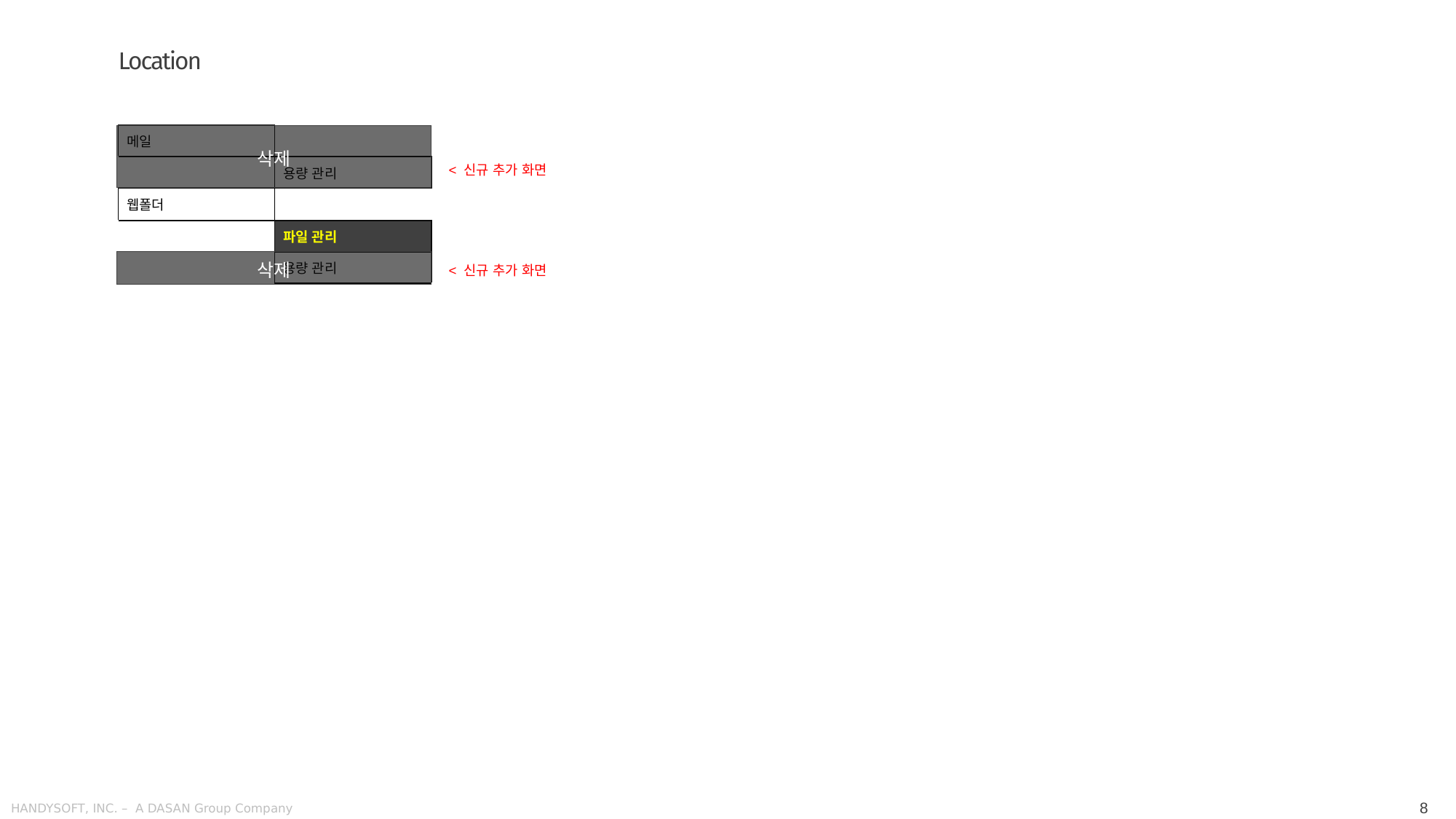

Location
삭제
| 메일 |  |  |  |  |
| --- | --- | --- | --- | --- |
|  | 용량 관리 |  |  |  |
| 웹폴더 |  |  |  |  |
|  | 파일 관리 |  |  |  |
|  | 용량 관리 |  |  |  |
< 신규 추가 화면
삭제
< 신규 추가 화면